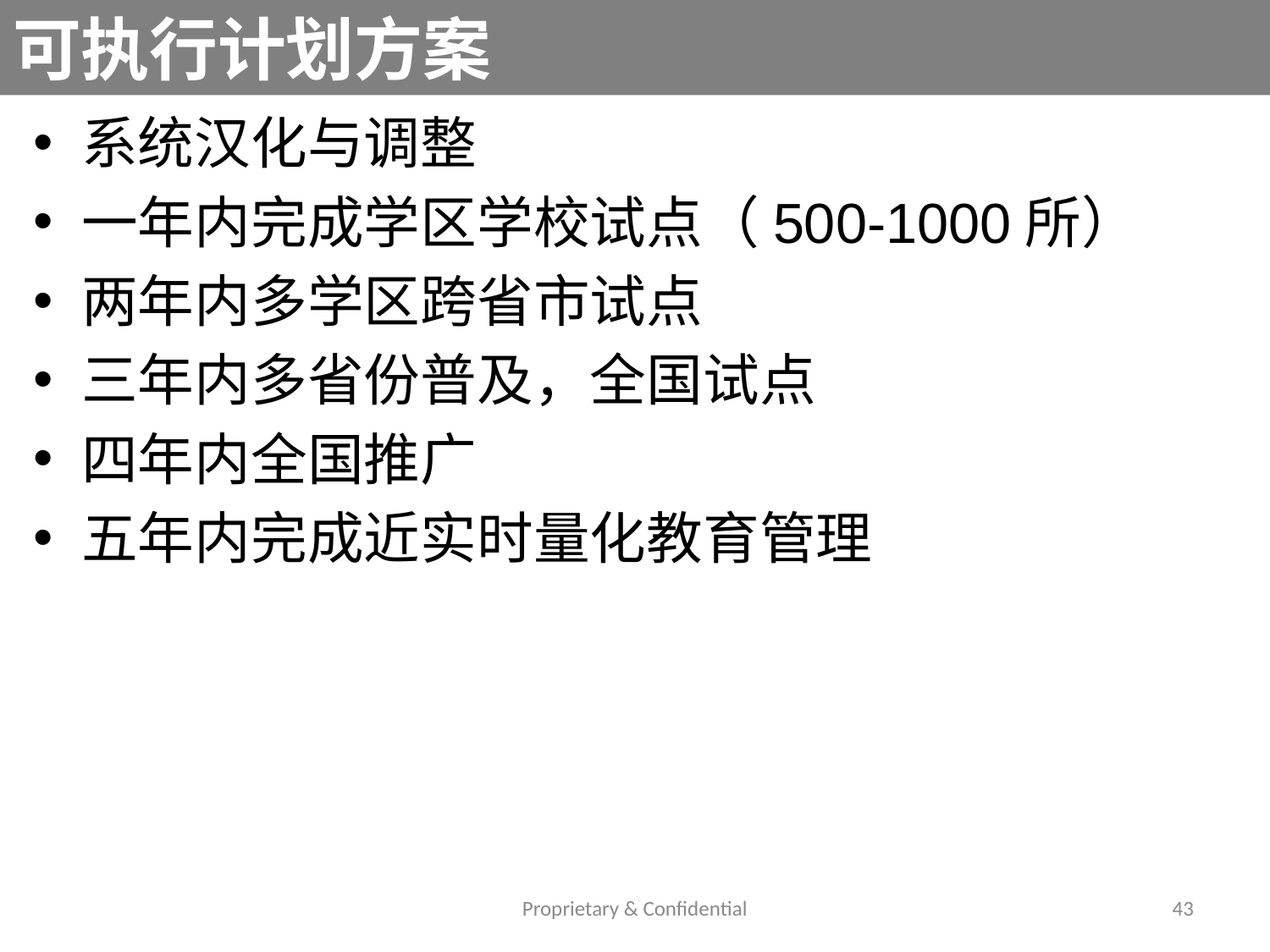

# 可执行计划方案
系统汉化与调整
一年内完成学区学校试点（500-1000所）
两年内多学区跨省市试点
三年内多省份普及，全国试点
四年内全国推广
五年内完成近实时量化教育管理

Proprietary & Confidential
43